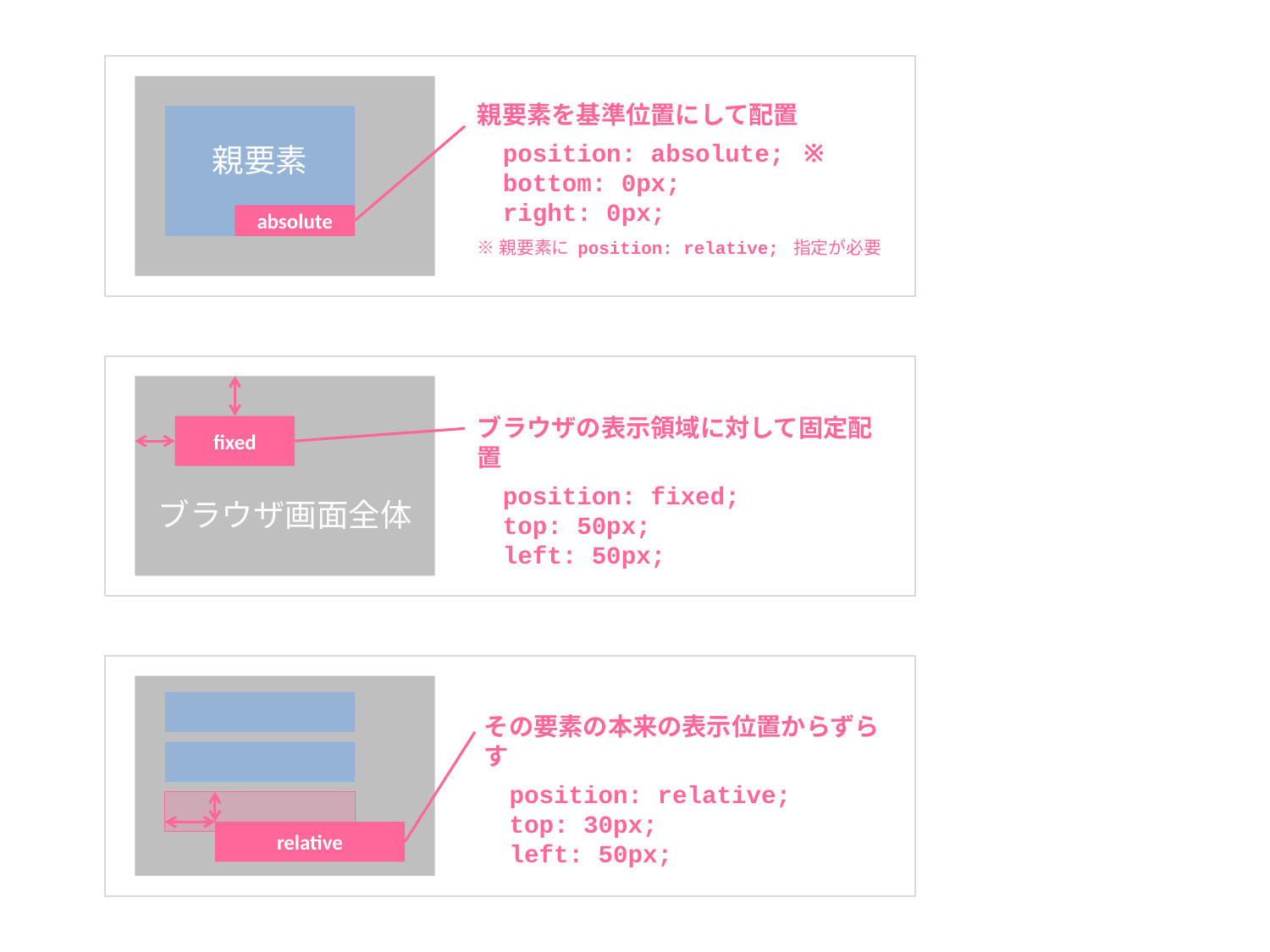

親要素を基準位置にして配置
position: absolute; ※
bottom: 0px;
right: 0px;

※親要素に position: relative; 指定が必要
親要素

absolute

ブラウザ画面全体
ブラウザの表示領域に対して固定配置

position: fixed;
top: 50px;
left: 50px;
fixed

その要素の本来の表示位置からずらす

position: relative;
top: 30px;
left: 50px;

relative